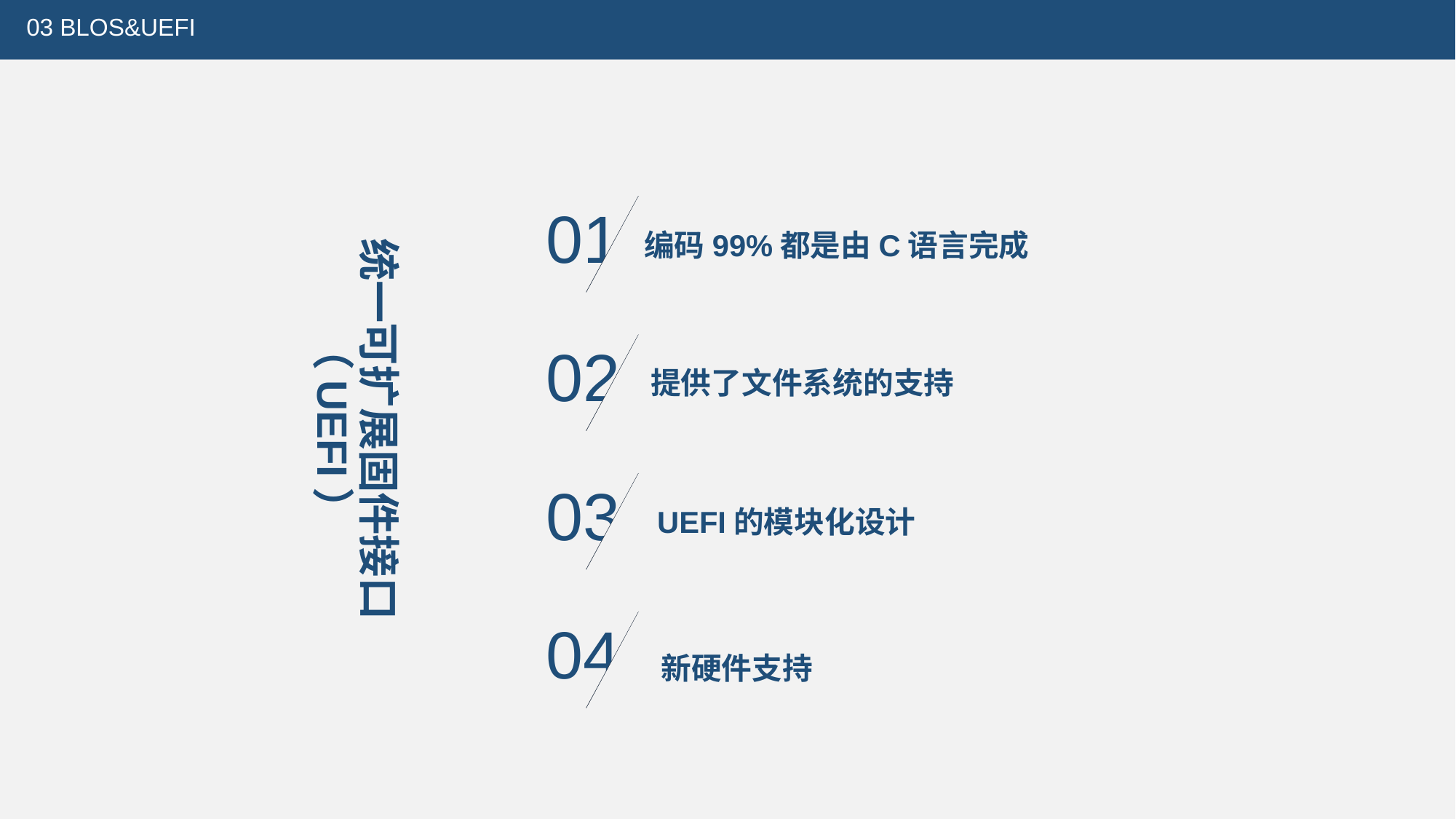

03 BLOS&UEFI
统一可扩展固件接口（UEFI）
01

编码99%都是由C语言完成
02

提供了文件系统的支持
03

UEFI的模块化设计
04

新硬件支持